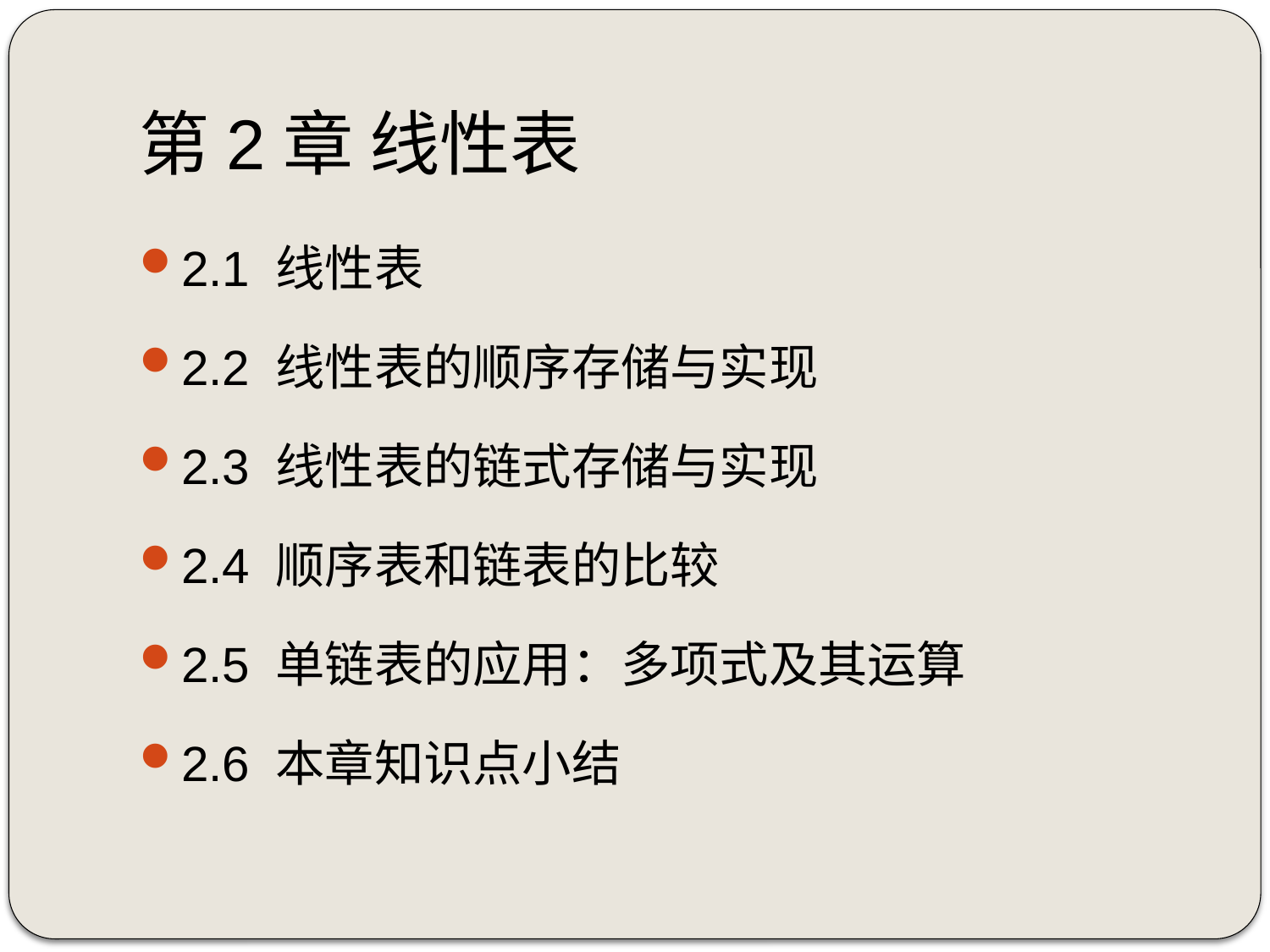

# 第2章 线性表
2.1 线性表
2.2 线性表的顺序存储与实现
2.3 线性表的链式存储与实现
2.4 顺序表和链表的比较
2.5 单链表的应用：多项式及其运算
2.6 本章知识点小结